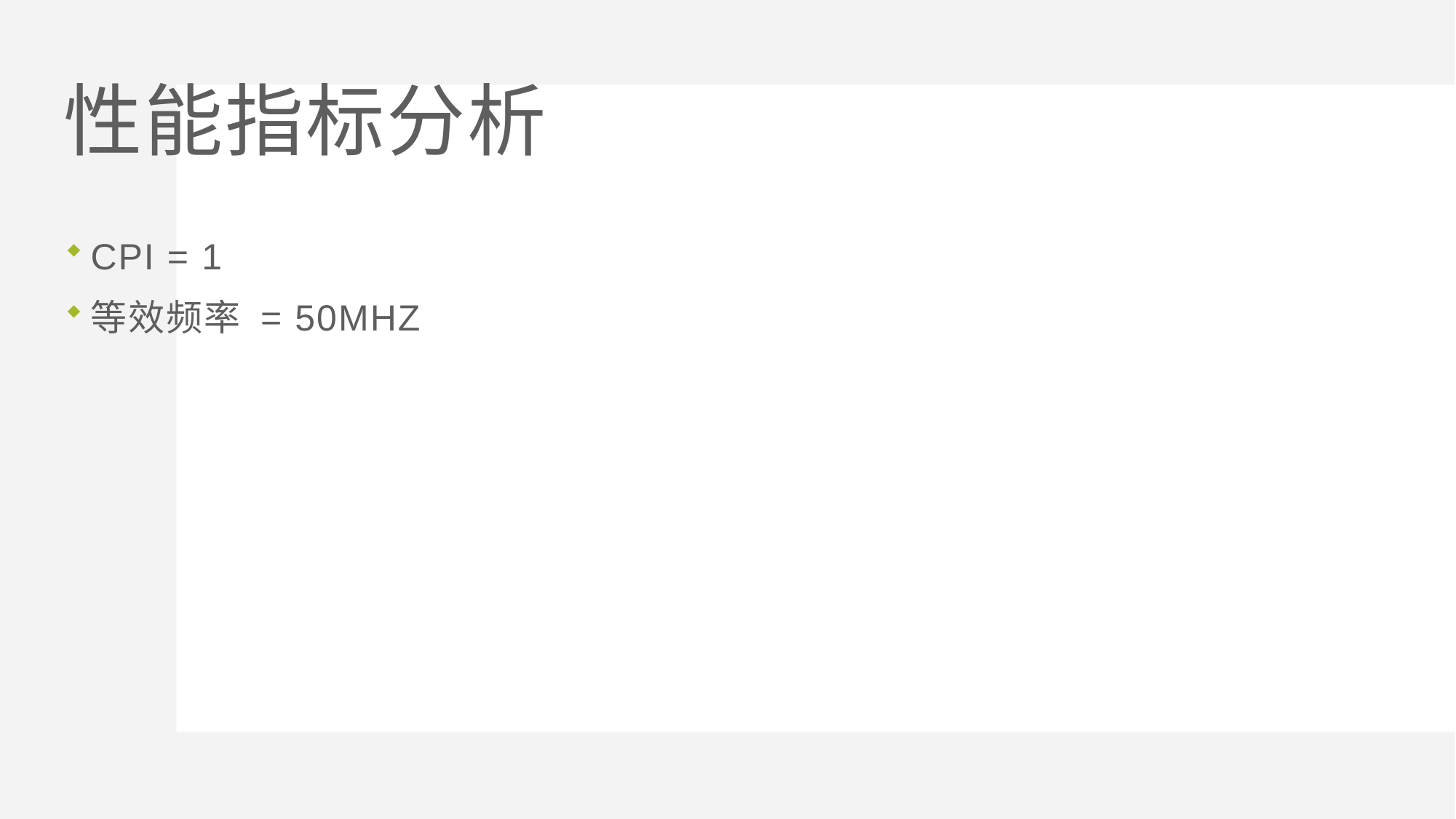

# 性能指标分析
CPI = 1
等效频率 = 50MHZ